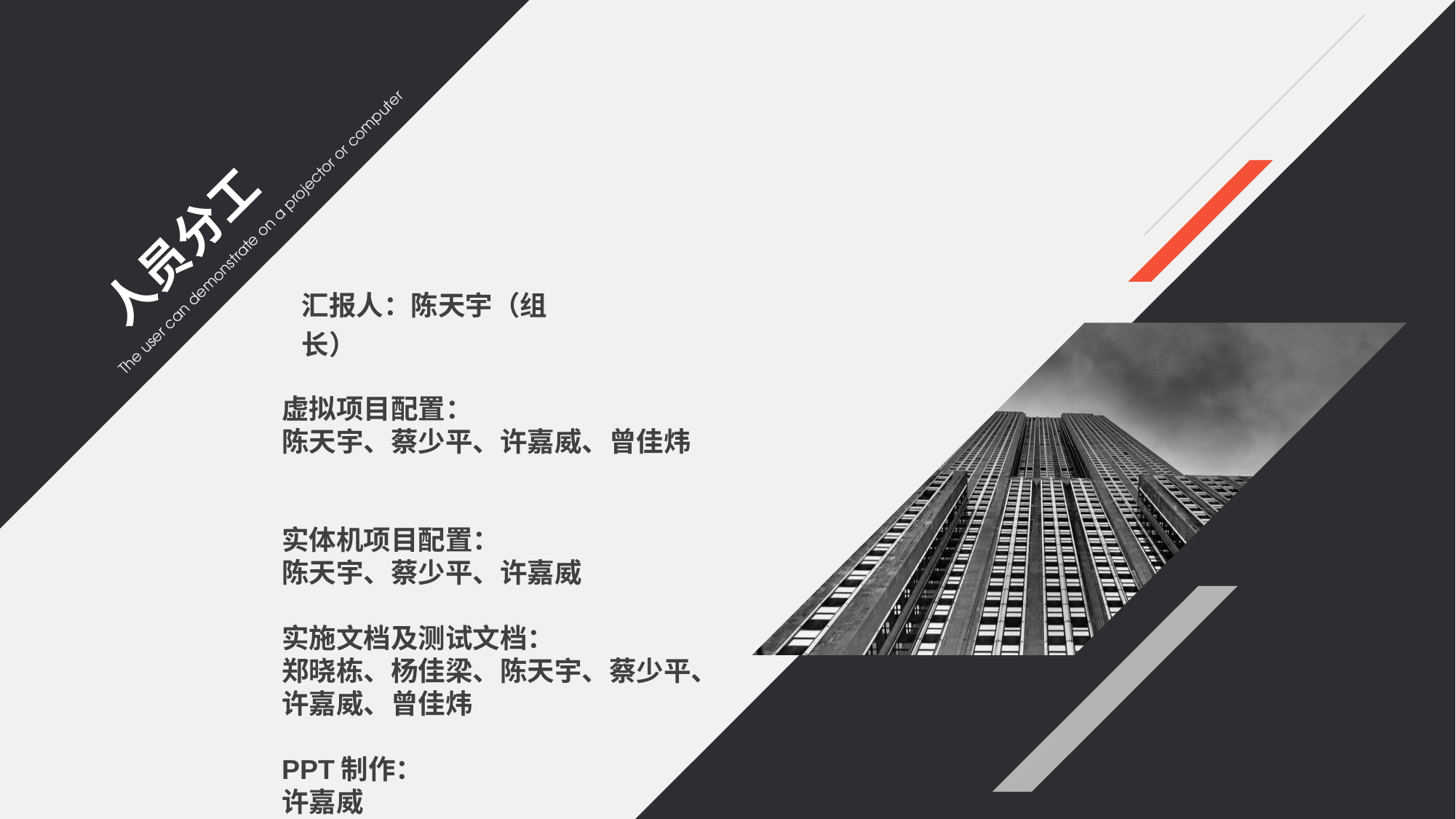

人员分工
The user can demonstrate on a projector or computer
汇报人：陈天宇（组长）

虚拟项目配置：
陈天宇、蔡少平、许嘉威、曾佳炜

实体机项目配置：
陈天宇、蔡少平、许嘉威

实施文档及测试文档：
郑晓栋、杨佳梁、陈天宇、蔡少平、许嘉威、曾佳炜

PPT制作：
许嘉威